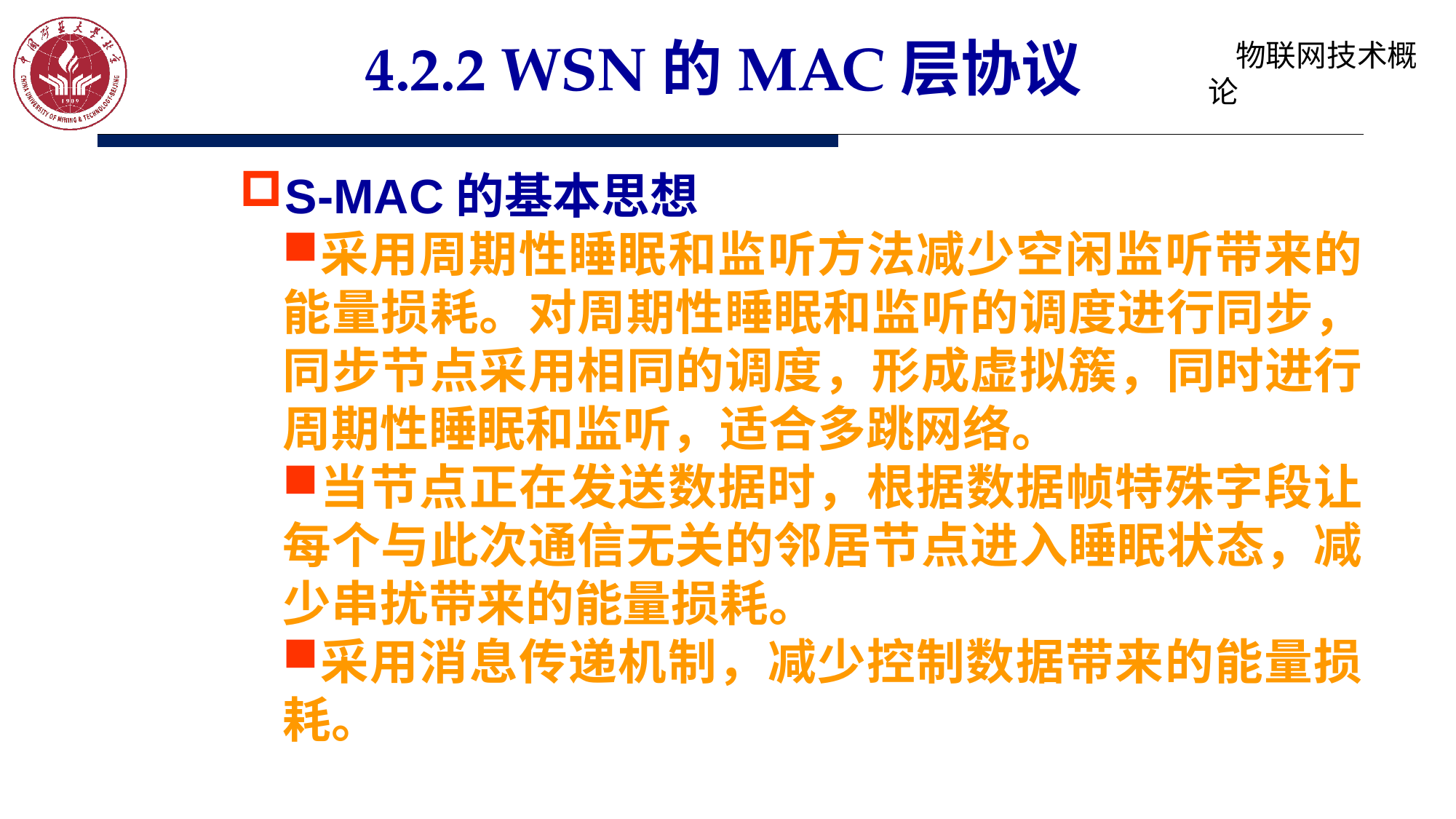

# 4.2.2 WSN的MAC层协议
S-MAC的基本思想
采用周期性睡眠和监听方法减少空闲监听带来的能量损耗。对周期性睡眠和监听的调度进行同步，同步节点采用相同的调度，形成虚拟簇，同时进行周期性睡眠和监听，适合多跳网络。
当节点正在发送数据时，根据数据帧特殊字段让每个与此次通信无关的邻居节点进入睡眠状态，减少串扰带来的能量损耗。
采用消息传递机制，减少控制数据带来的能量损耗。